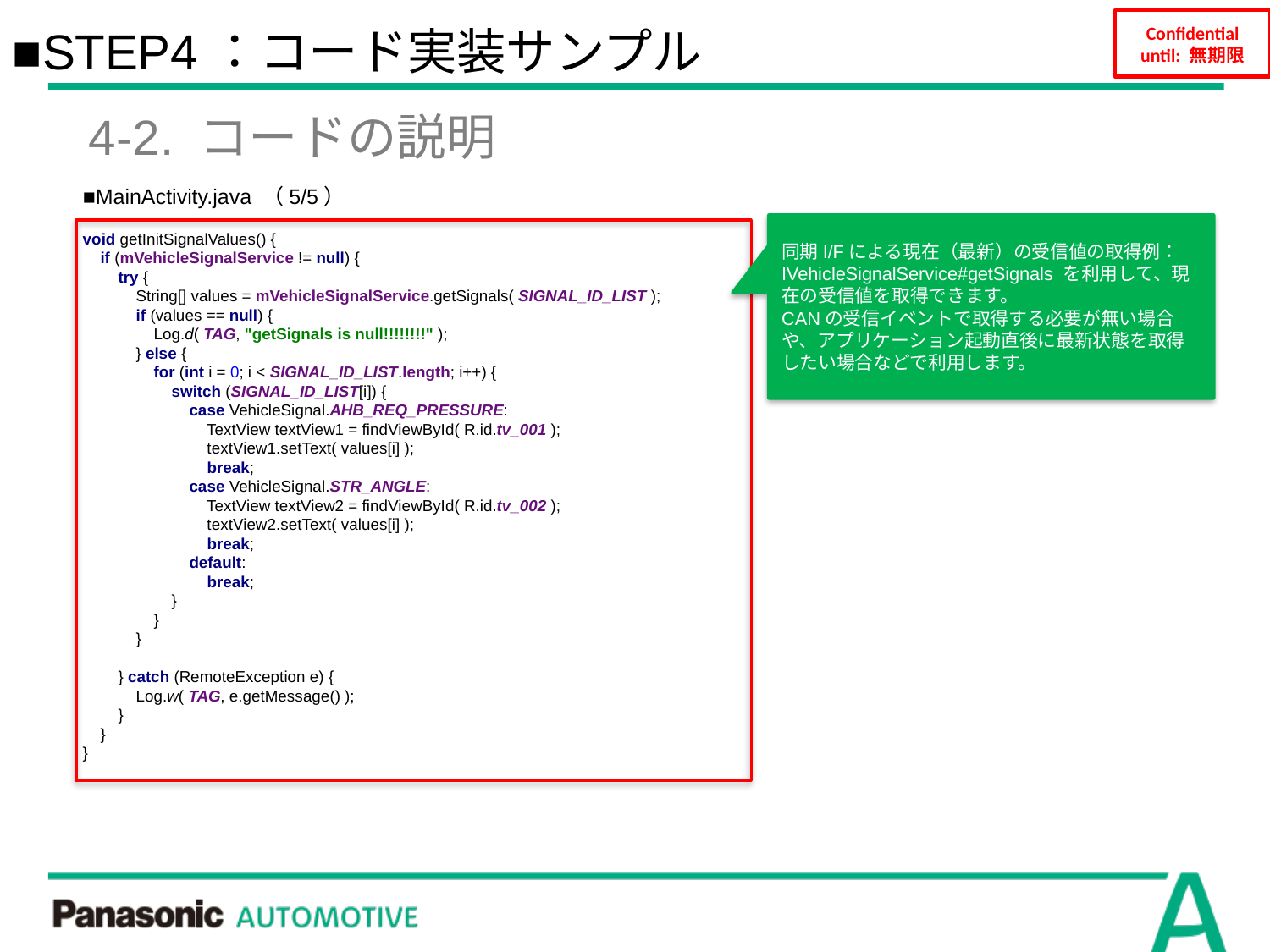

■STEP4：コード実装サンプル
4-2. コードの説明
■MainActivity.java （5/5）
void getInitSignalValues() {
    if (mVehicleSignalService != null) {
        try {
            String[] values = mVehicleSignalService.getSignals( SIGNAL_ID_LIST );
            if (values == null) {
                Log.d( TAG, "getSignals is null!!!!!!!!" );
            } else {
                for (int i = 0; i < SIGNAL_ID_LIST.length; i++) {
                    switch (SIGNAL_ID_LIST[i]) {
                        case VehicleSignal.AHB_REQ_PRESSURE:
                            TextView textView1 = findViewById( R.id.tv_001 );
                            textView1.setText( values[i] );
                            break;
                        case VehicleSignal.STR_ANGLE:
                            TextView textView2 = findViewById( R.id.tv_002 );
                            textView2.setText( values[i] );
                            break;
                        default:
                            break;
                    }
                }
            }
        } catch (RemoteException e) {
            Log.w( TAG, e.getMessage() );
        }
    }
}
同期I/Fによる現在（最新）の受信値の取得例：
IVehicleSignalService#getSignals を利用して、現在の受信値を取得できます。
CANの受信イベントで取得する必要が無い場合や、アプリケーション起動直後に最新状態を取得したい場合などで利用します。